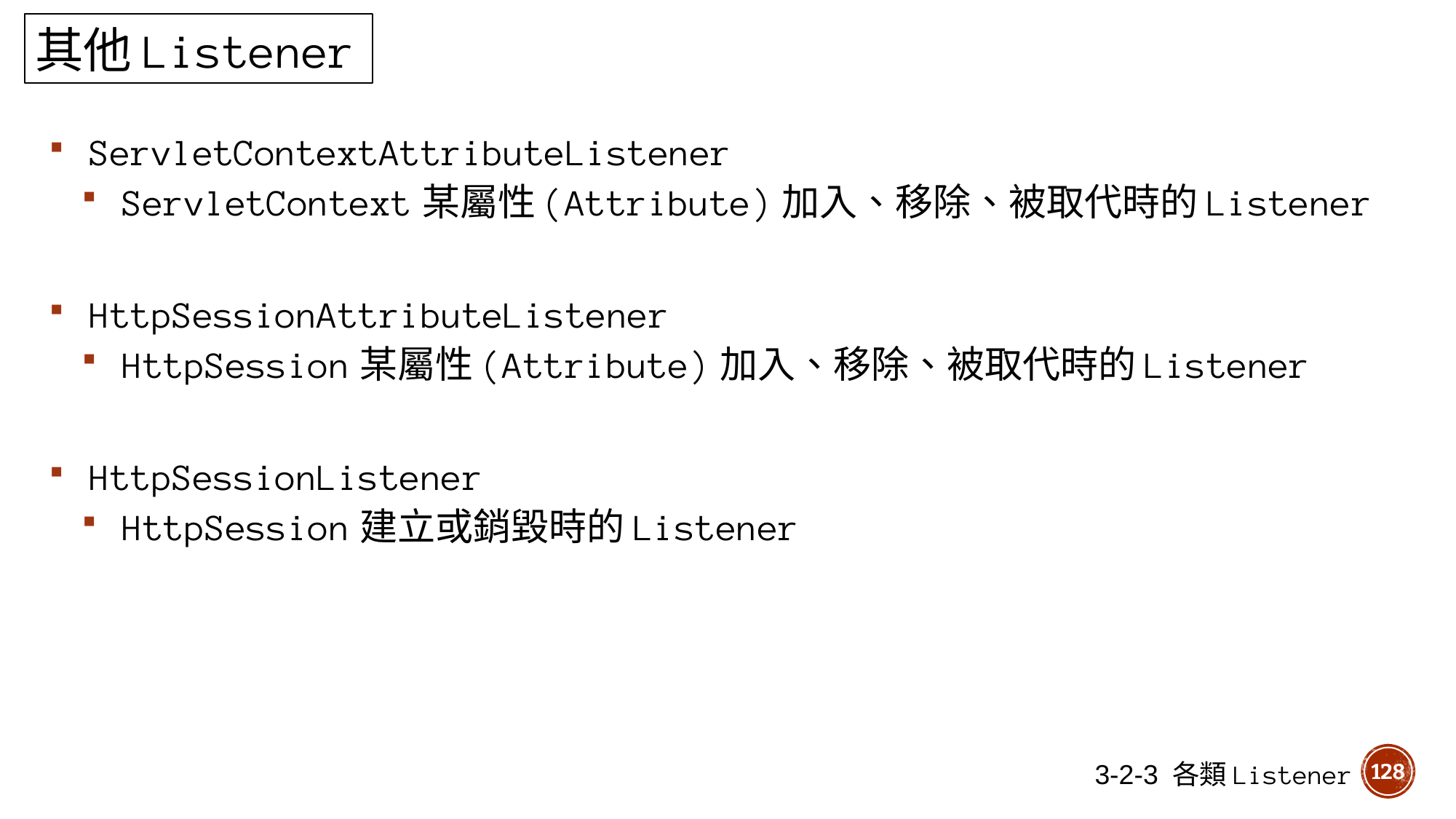

其他Listener
ServletContextAttributeListener
ServletContext某屬性(Attribute)加入、移除、被取代時的Listener

HttpSessionAttributeListener
HttpSession某屬性(Attribute)加入、移除、被取代時的Listener

HttpSessionListener
HttpSession建立或銷毀時的Listener

128
3-2-3 各類Listener